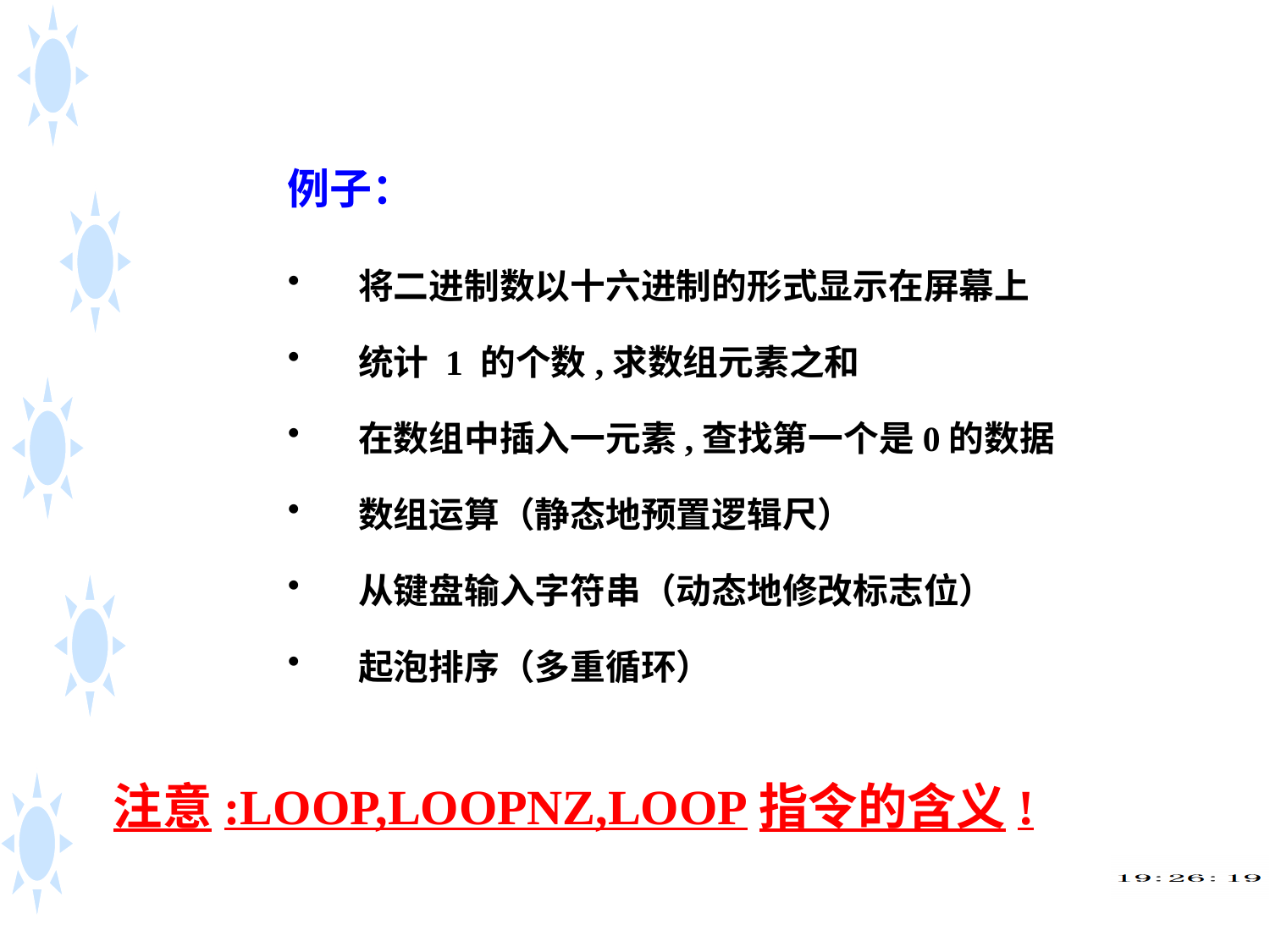

例子：
    将二进制数以十六进制的形式显示在屏幕上
    统计 1 的个数,求数组元素之和
    在数组中插入一元素,查找第一个是0的数据
    数组运算（静态地预置逻辑尺）
    从键盘输入字符串（动态地修改标志位）
    起泡排序（多重循环）
注意:LOOP,LOOPNZ,LOOP指令的含义!